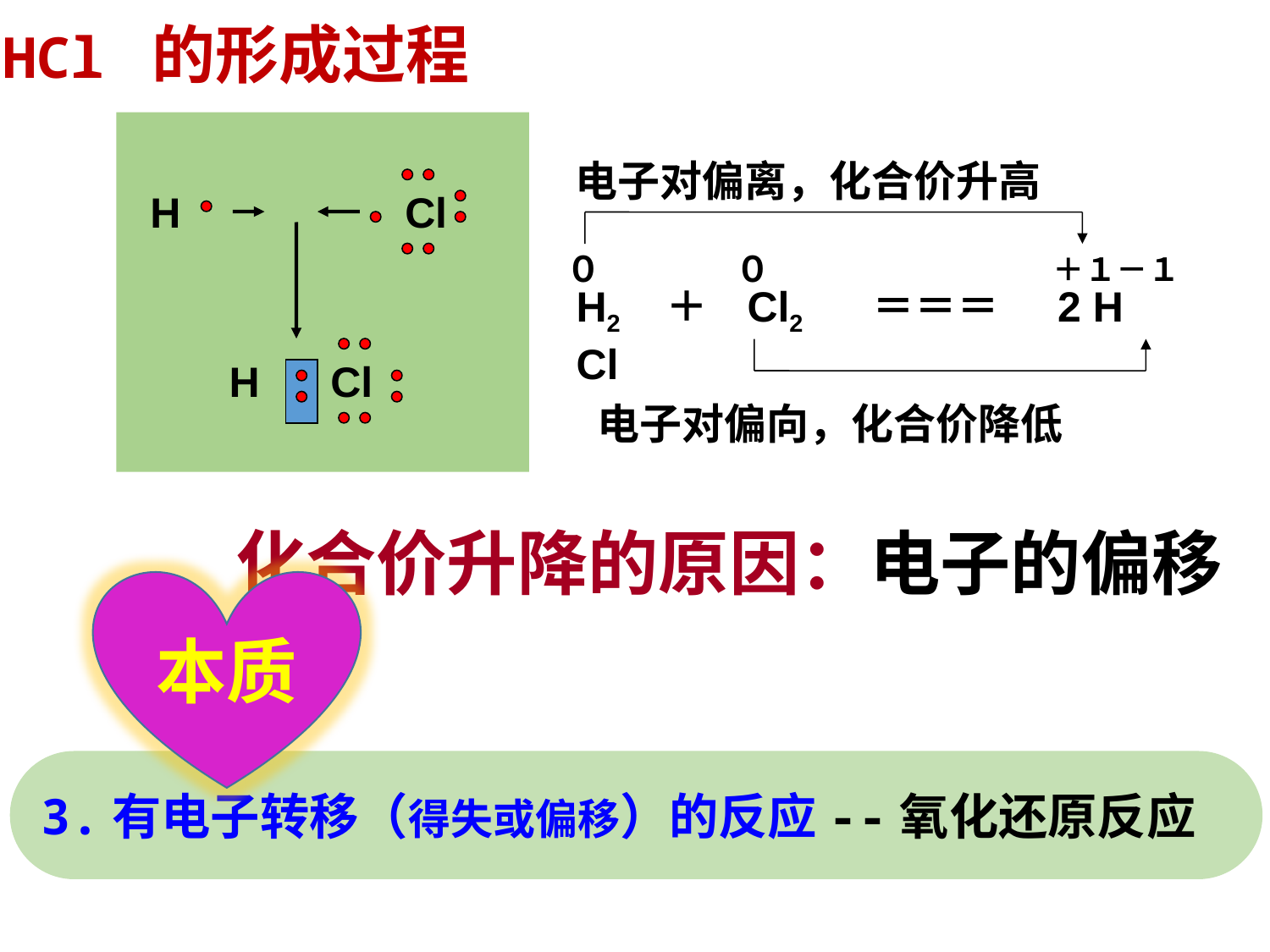

HCl 的形成过程

电子对偏离，化合价升高

H2   ＋   Cl2     ＝＝＝     2 H  Cl

０
０
＋１－１

电子对偏向，化合价降低

H                   Cl

    H      Cl
化合价升降的原因：电子的偏移
本质
3.有电子转移（得失或偏移）的反应--氧化还原反应